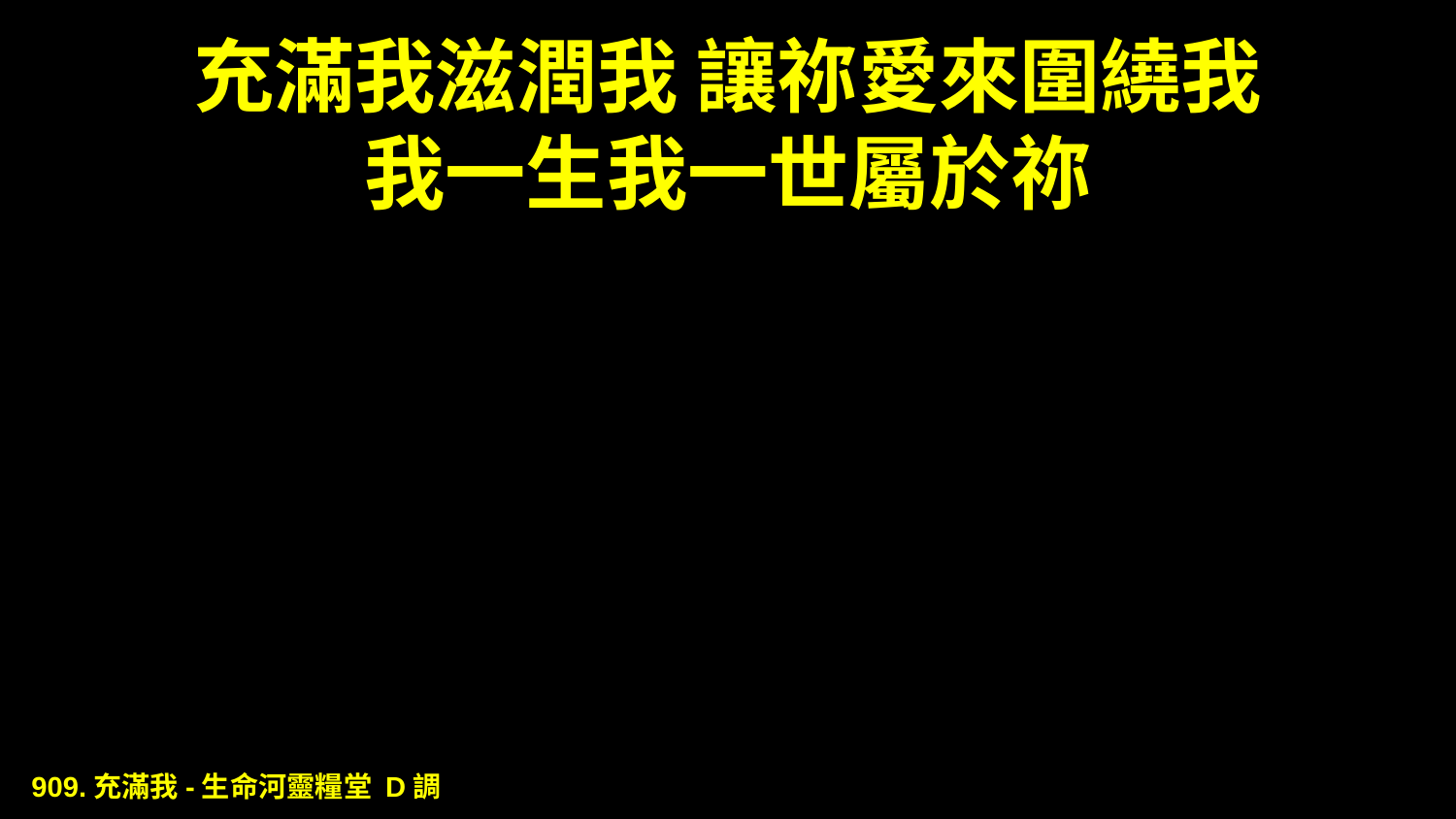

# 充滿我滋潤我 讓祢愛來圍繞我 我一生我一世屬於祢
909.充滿我-生命河靈糧堂 D調